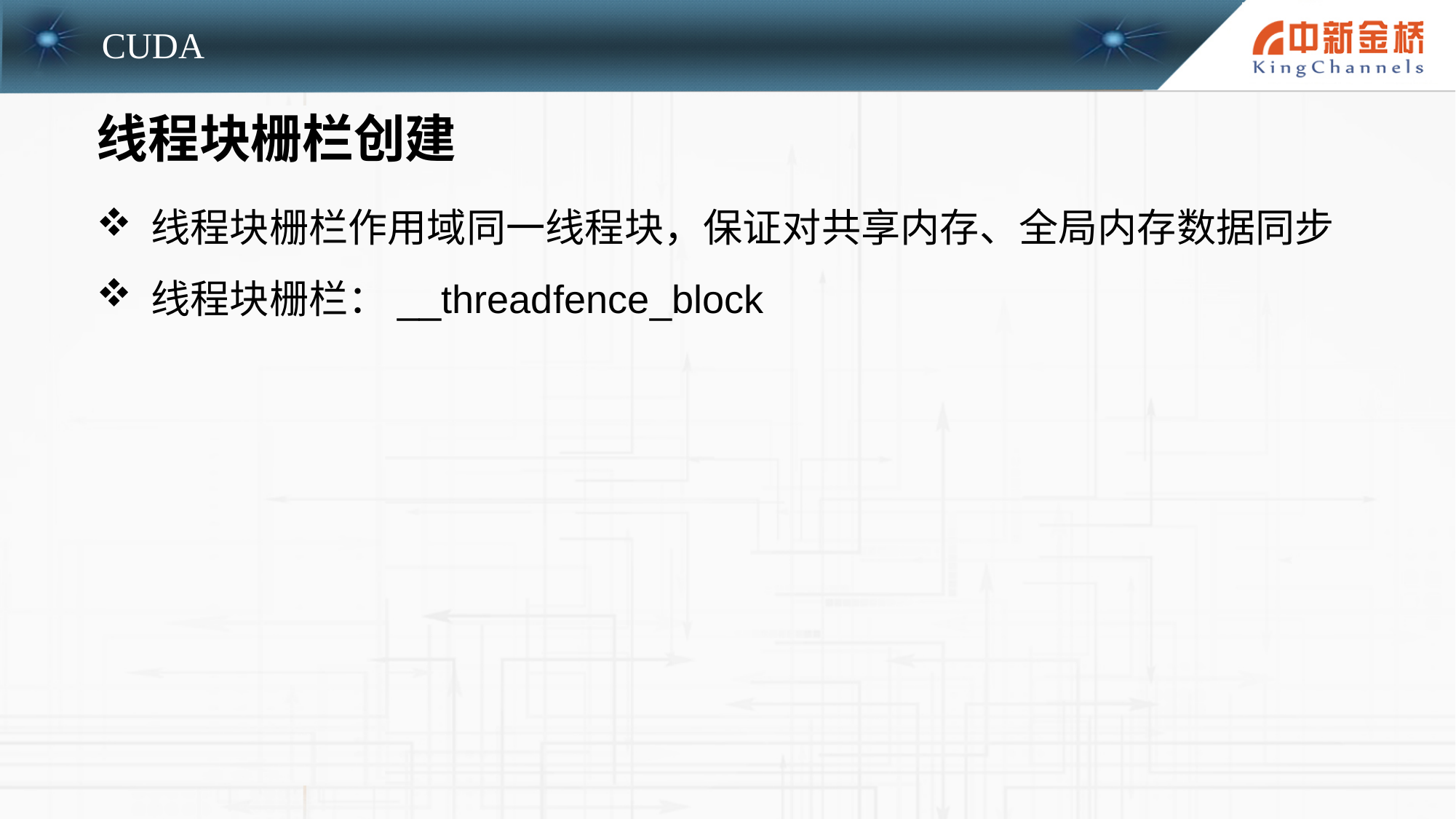

线程块栅栏创建
线程块栅栏作用域同一线程块，保证对共享内存、全局内存数据同步
线程块栅栏：__threadfence_block